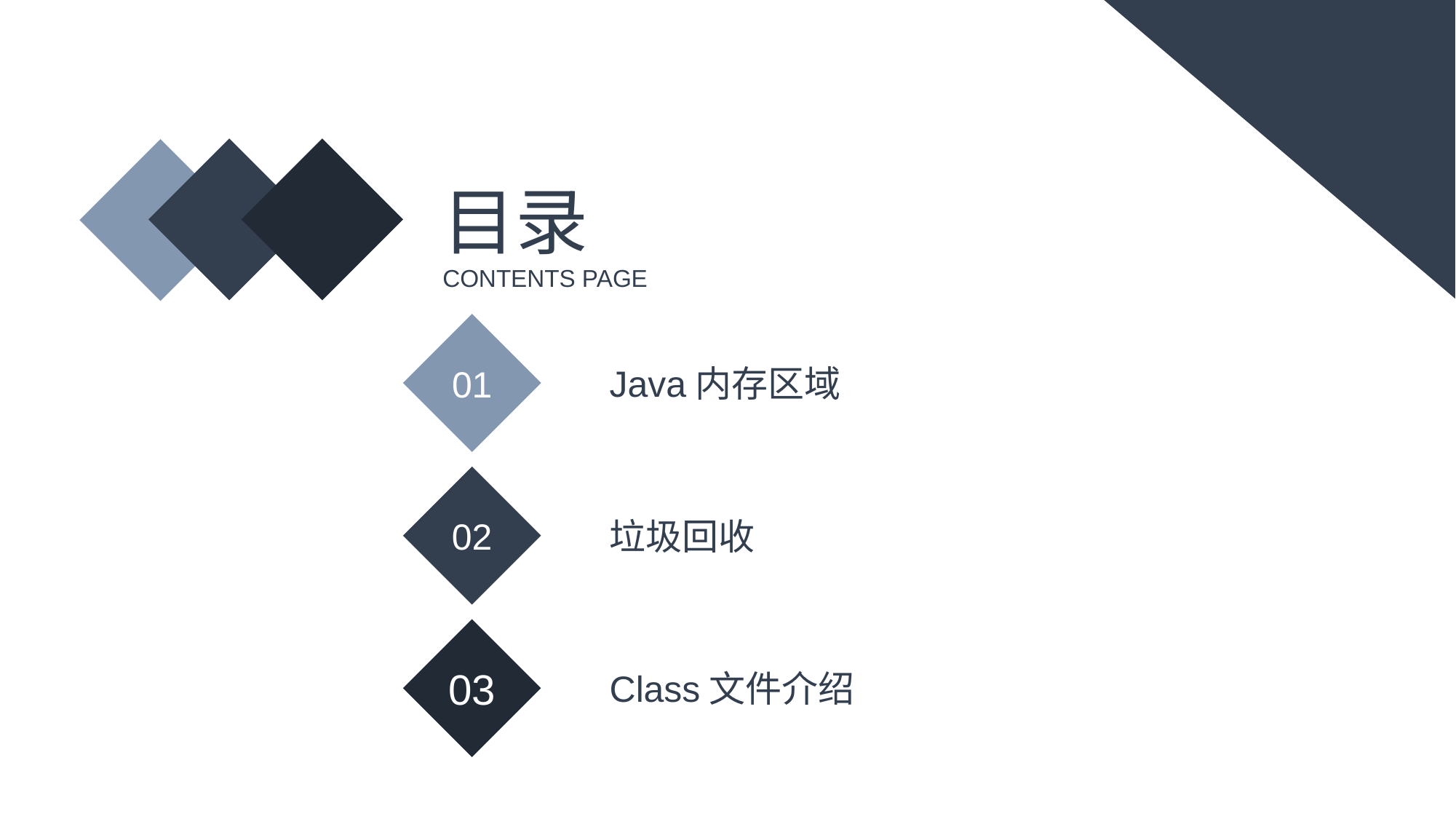

目录
CONTENTS PAGE

01
Java内存区域
02
垃圾回收
03
Class文件介绍